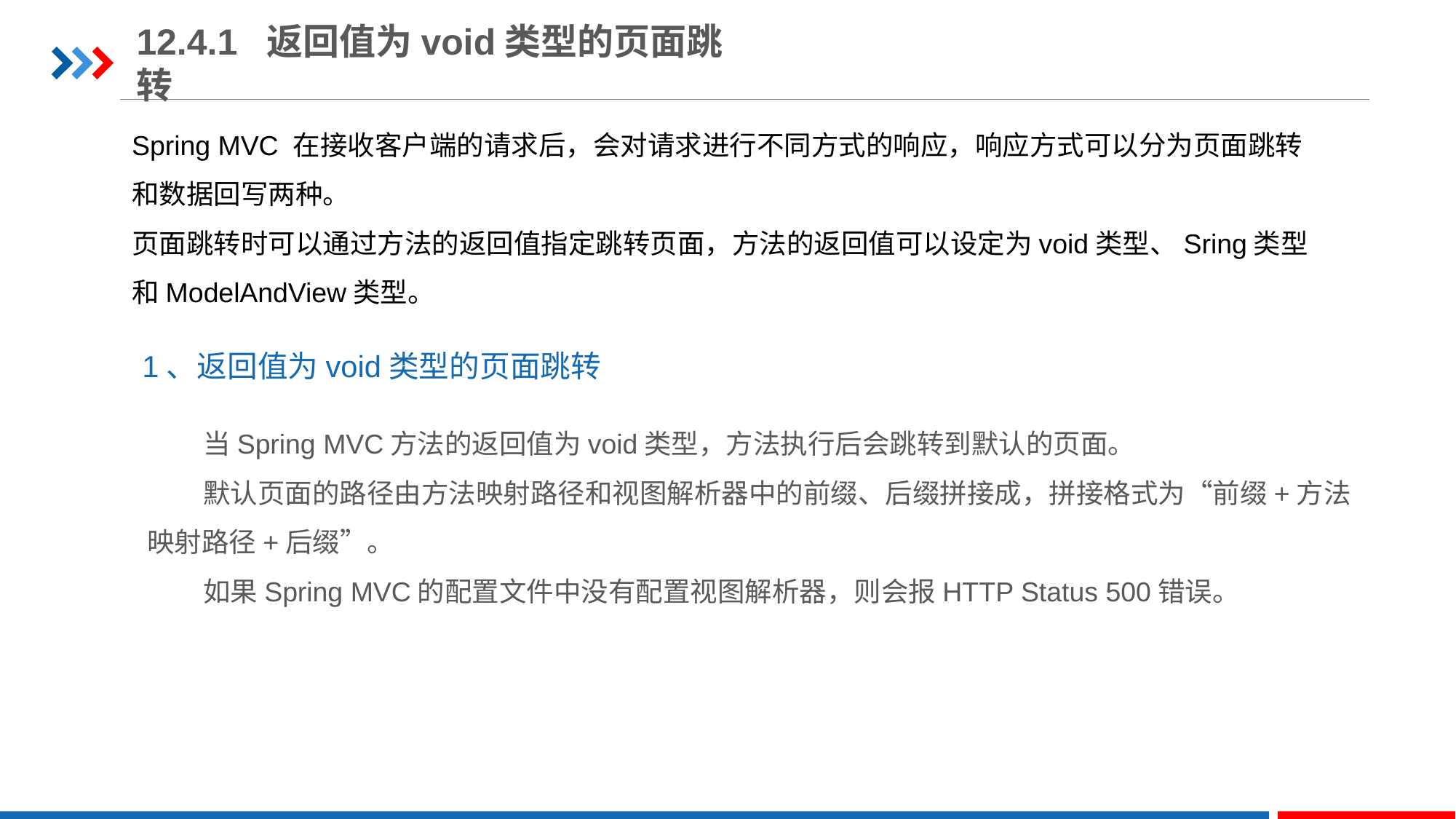

12.4.1  返回值为void类型的页面跳转
Spring MVC 在接收客户端的请求后，会对请求进行不同方式的响应，响应方式可以分为页面跳转和数据回写两种。
页面跳转时可以通过方法的返回值指定跳转页面，方法的返回值可以设定为void类型、Sring类型和ModelAndView类型。
1、返回值为void类型的页面跳转
        当Spring MVC方法的返回值为void类型，方法执行后会跳转到默认的页面。
        默认页面的路径由方法映射路径和视图解析器中的前缀、后缀拼接成，拼接格式为“前缀+方法映射路径+后缀”。
        如果Spring MVC的配置文件中没有配置视图解析器，则会报HTTP Status 500错误。